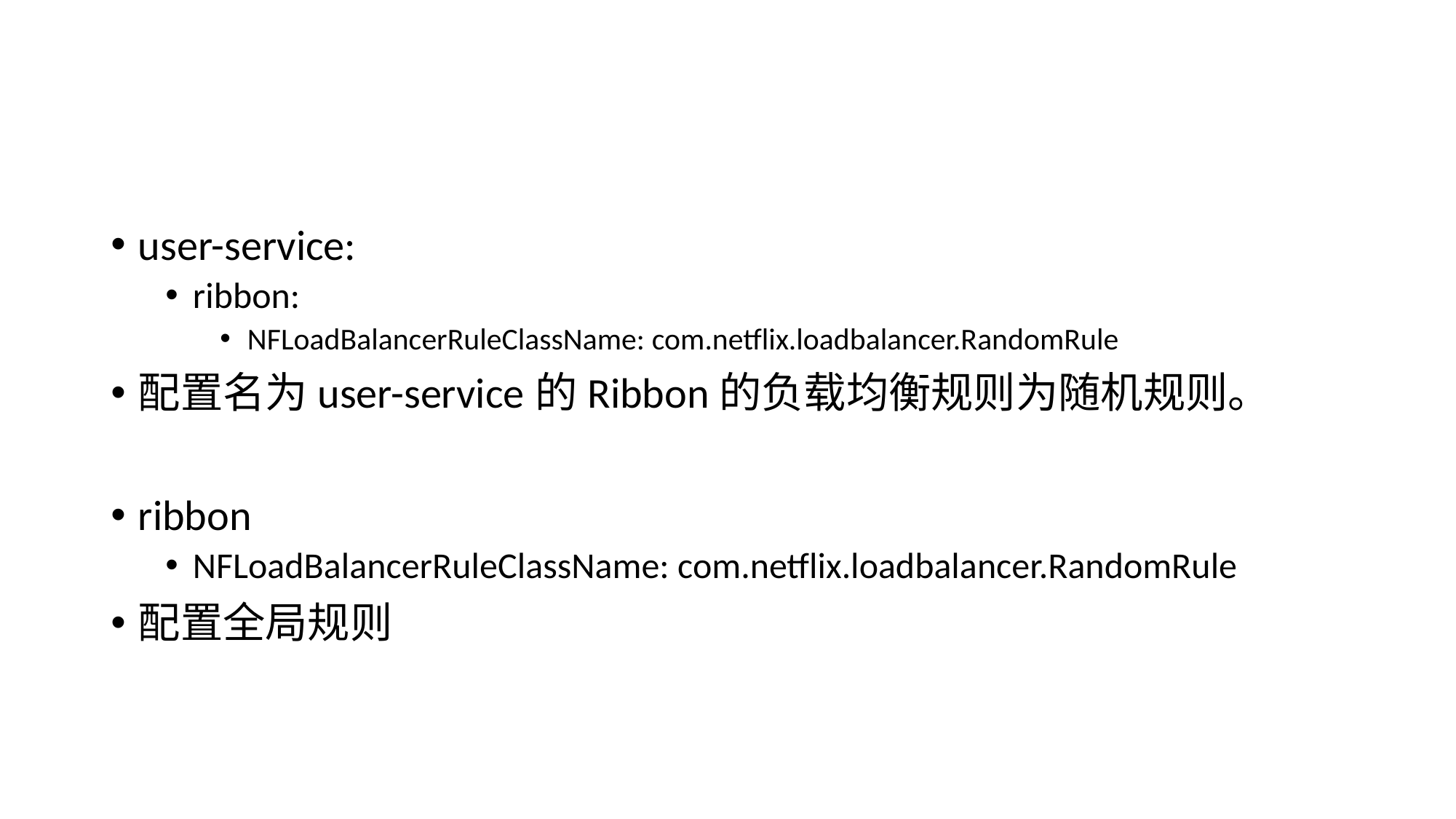

#
user-service:
ribbon:
NFLoadBalancerRuleClassName: com.netflix.loadbalancer.RandomRule
配置名为user-service的Ribbon的负载均衡规则为随机规则。

ribbon
NFLoadBalancerRuleClassName: com.netflix.loadbalancer.RandomRule
配置全局规则